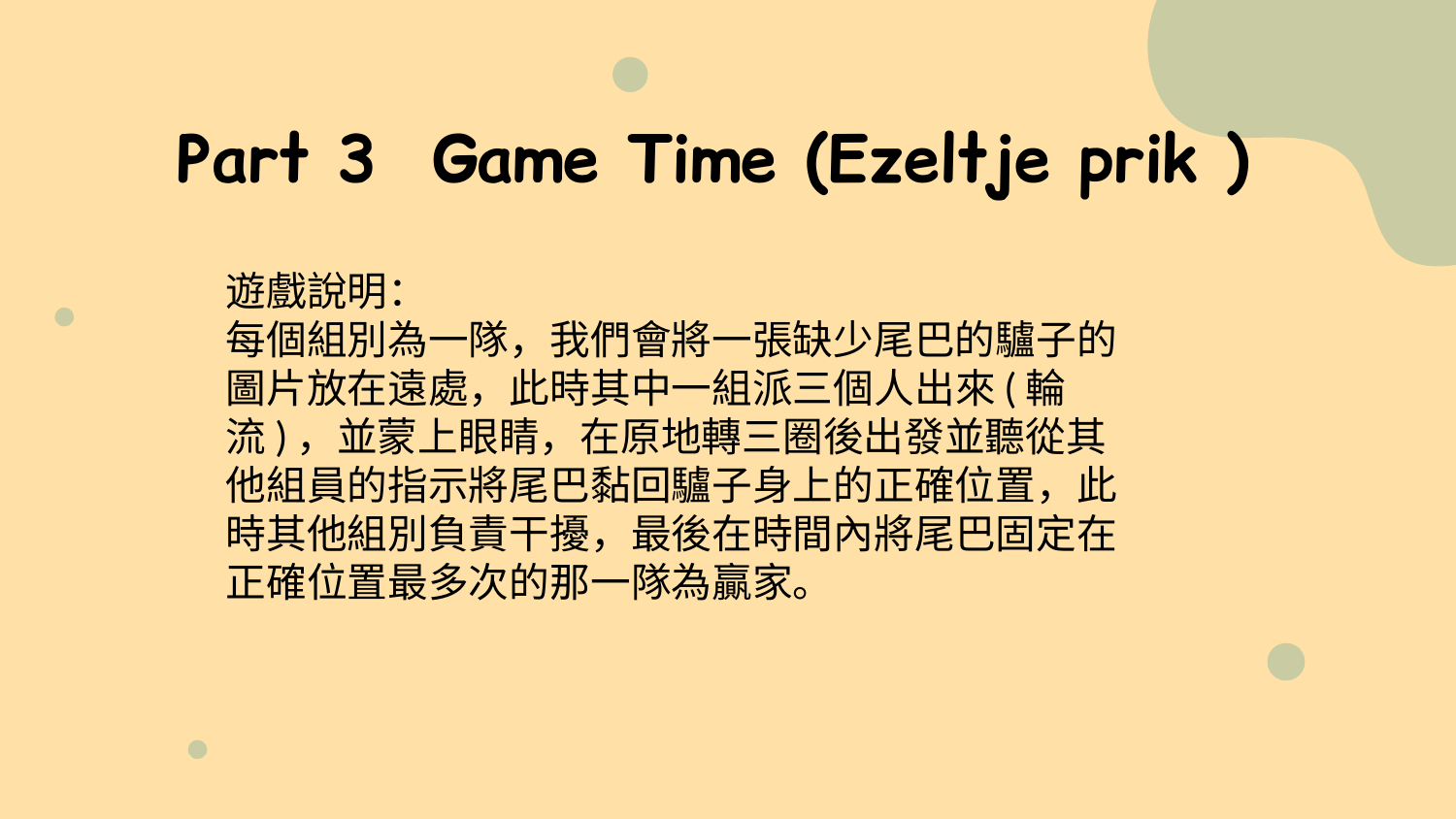

Part 3  Game Time (Ezeltje prik )
遊戲說明：
每個組別為一隊，我們會將一張缺少尾巴的驢子的圖片放在遠處，此時其中一組派三個人出來(輪流)，並蒙上眼睛，在原地轉三圈後出發並聽從其他組員的指示將尾巴黏回驢子身上的正確位置，此時其他組別負責干擾，最後在時間內將尾巴固定在正確位置最多次的那一隊為贏家。